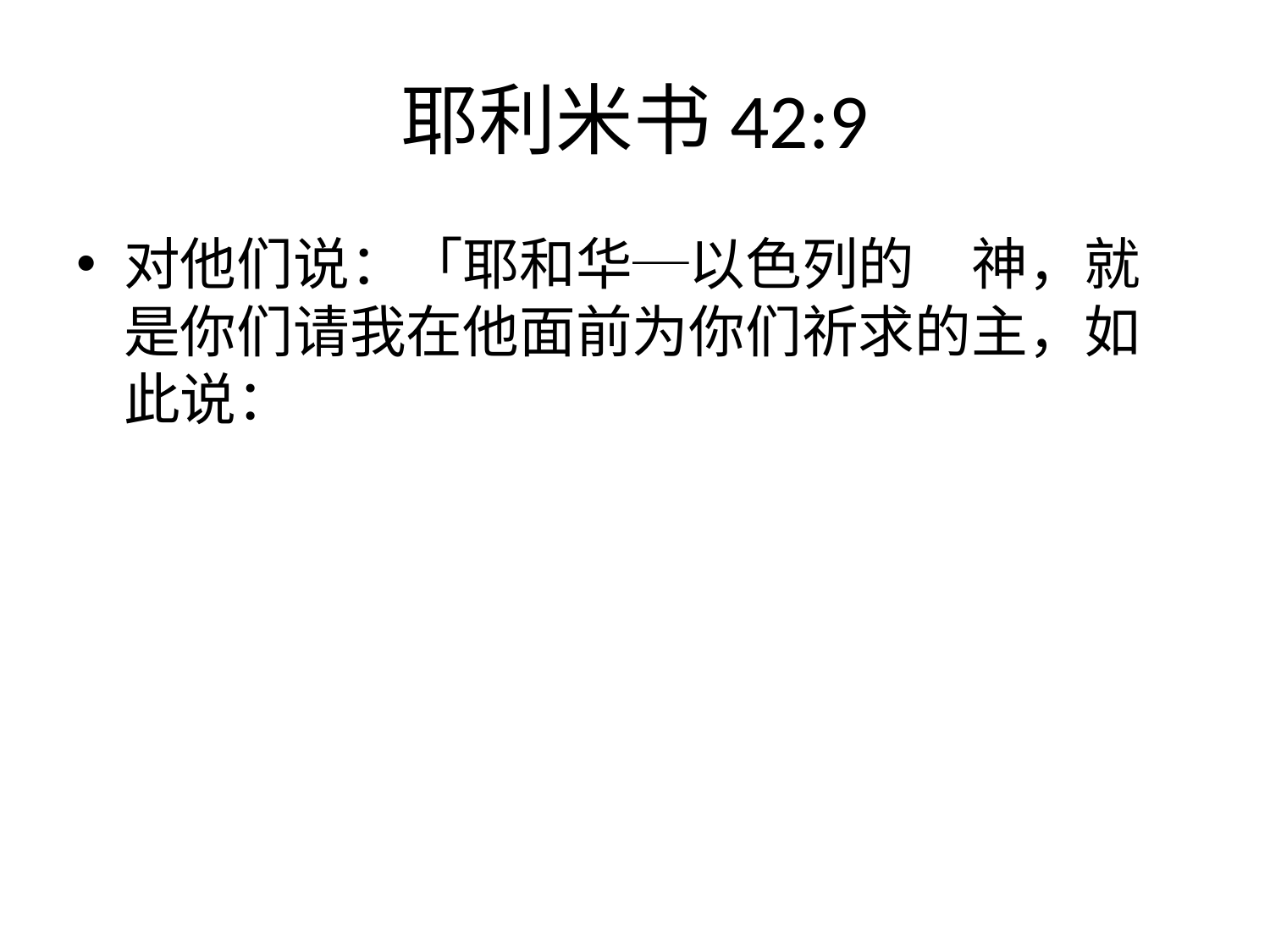

# 耶利米书42:9
对他们说：「耶和华─以色列的　神，就是你们请我在他面前为你们祈求的主，如此说：